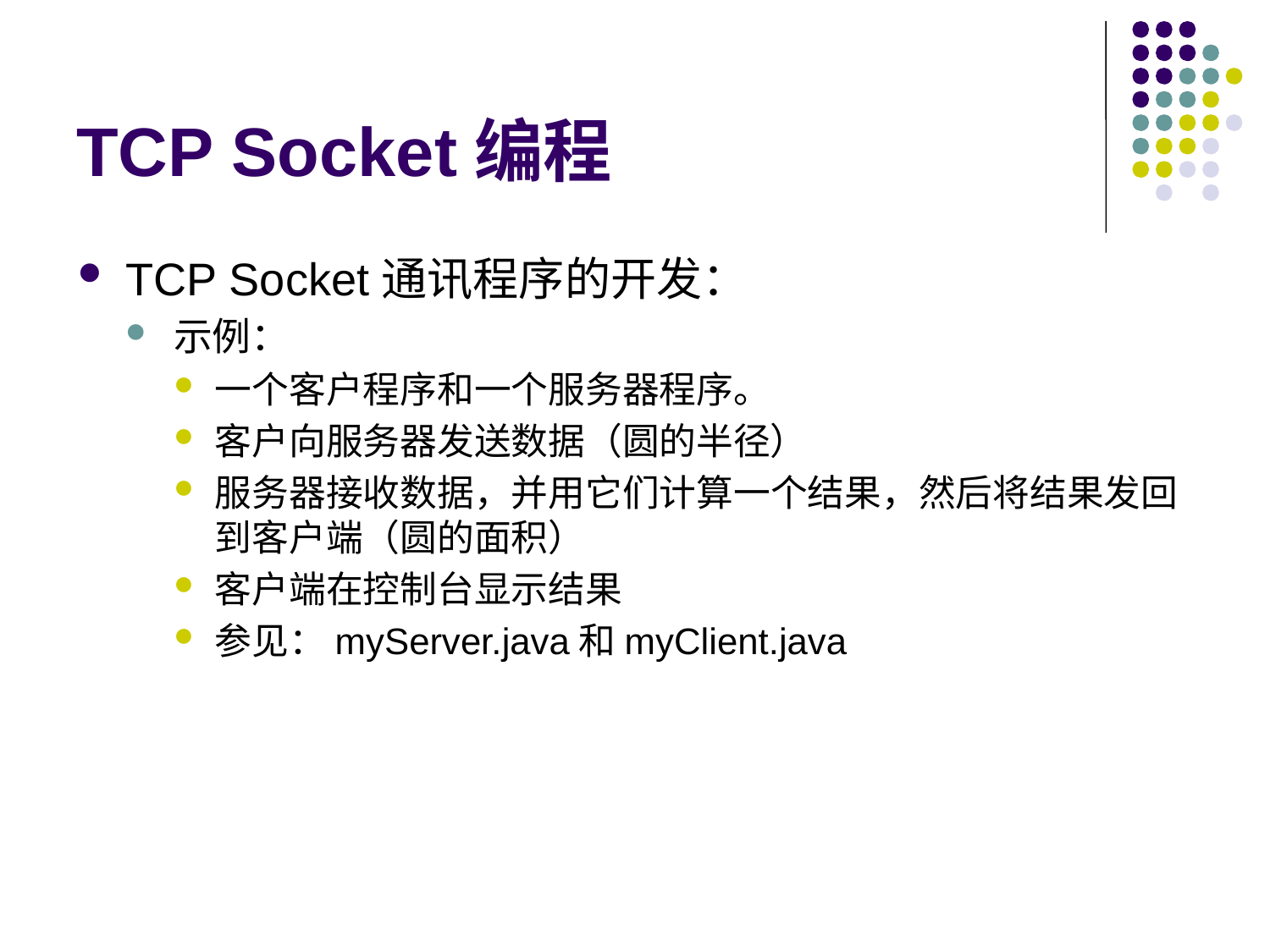

# TCP Socket编程
TCP Socket通讯程序的开发：
示例：
一个客户程序和一个服务器程序。
客户向服务器发送数据（圆的半径）
服务器接收数据，并用它们计算一个结果，然后将结果发回到客户端（圆的面积）
客户端在控制台显示结果
参见：myServer.java和myClient.java